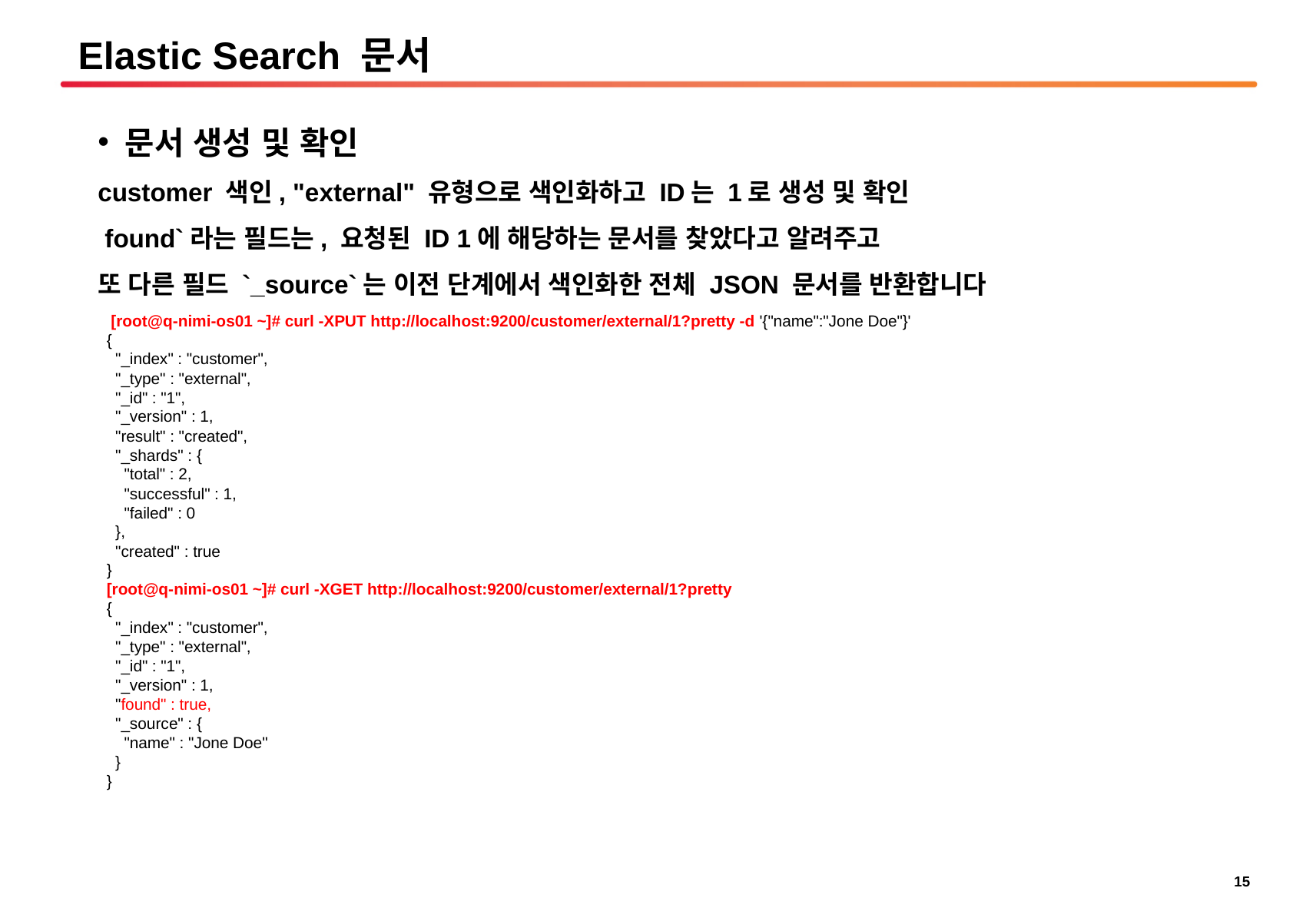

# Elastic Search 문서

문서 생성 및 확인
customer 색인, "external" 유형으로 색인화하고 ID는 1로 생성 및 확인
 found`라는 필드는, 요청된 ID 1에 해당하는 문서를 찾았다고 알려주고
또 다른 필드 `_source`는 이전 단계에서 색인화한 전체 JSON 문서를 반환합니다
 [root@q-nimi-os01 ~]# curl -XPUT http://localhost:9200/customer/external/1?pretty -d '{"name":"Jone Doe"}'
{
  "_index" : "customer",
  "_type" : "external",
  "_id" : "1",
  "_version" : 1,
  "result" : "created",
  "_shards" : {
    "total" : 2,
    "successful" : 1,
    "failed" : 0
  },
  "created" : true
}
[root@q-nimi-os01 ~]# curl -XGET http://localhost:9200/customer/external/1?pretty
{
  "_index" : "customer",
  "_type" : "external",
  "_id" : "1",
  "_version" : 1,
  "found" : true,
  "_source" : {
    "name" : "Jone Doe"
  }
}